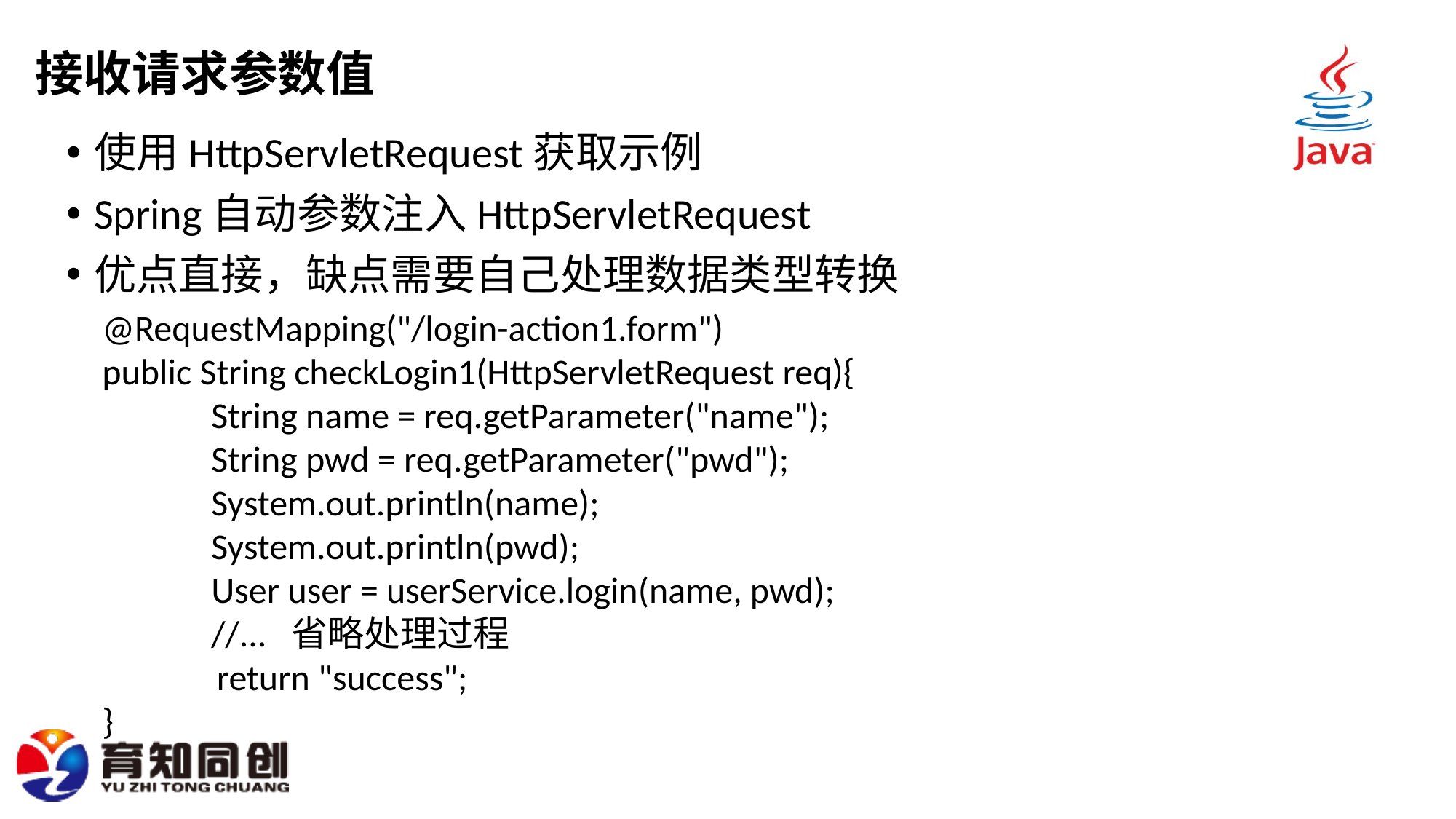

# 接收请求参数值
使用HttpServletRequest获取示例
Spring自动参数注入HttpServletRequest
优点直接，缺点需要自己处理数据类型转换
@RequestMapping("/login-action1.form")
public String checkLogin1(HttpServletRequest req){
	String name = req.getParameter("name");
	String pwd = req.getParameter("pwd");
	System.out.println(name);
	System.out.println(pwd);
	User user = userService.login(name, pwd);
	//...  省略处理过程
              return "success";
}